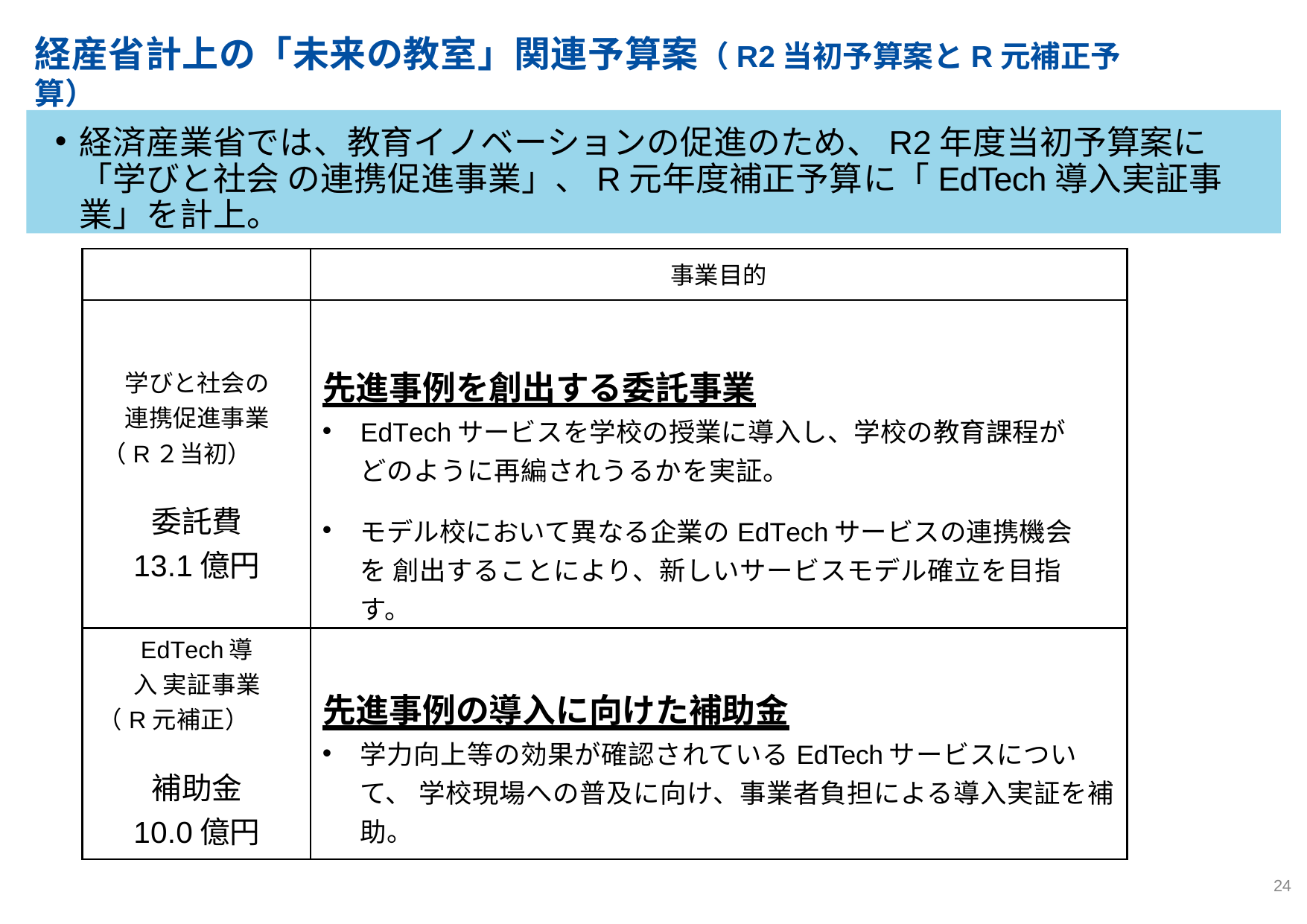

# 経産省計上の「未来の教室」関連予算案（R2当初予算案とR元補正予算）
経済産業省では、教育イノベーションの促進のため、R2年度当初予算案に「学びと社会 の連携促進事業」、R元年度補正予算に「EdTech導入実証事業」を計上。
|  | 事業目的 |
| --- | --- |
| 学びと社会の 連携促進事業 （R２当初） 委託費 13.1億円 | 先進事例を創出する委託事業 EdTechサービスを学校の授業に導入し、学校の教育課程が どのように再編されうるかを実証。 モデル校において異なる企業のEdTechサービスの連携機会を 創出することにより、新しいサービスモデル確立を目指す。 |
| EdTech導入 実証事業 （R元補正） 補助金 10.0億円 | 先進事例の導入に向けた補助金 学力向上等の効果が確認されているEdTechサービスについて、 学校現場への普及に向け、事業者負担による導入実証を補助。 |
24